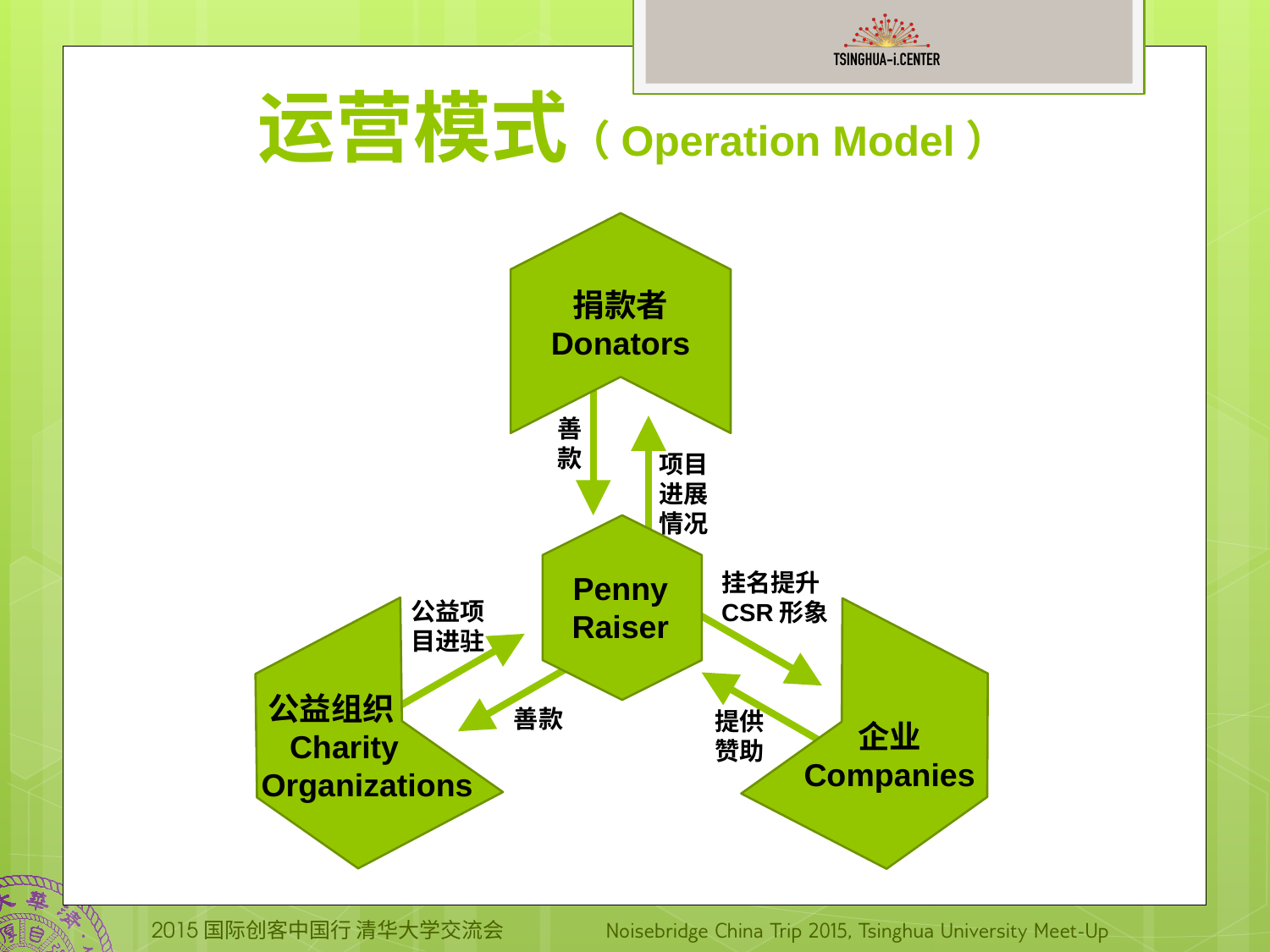

# 运营模式（Operation Model）
捐款者
Donators
善款
项目进展情况

挂名提升CSR形象
Penny
Raiser
公益项目进驻

       公益组织
         Charity
   Organizations

善款
提供赞助
企业
Companies